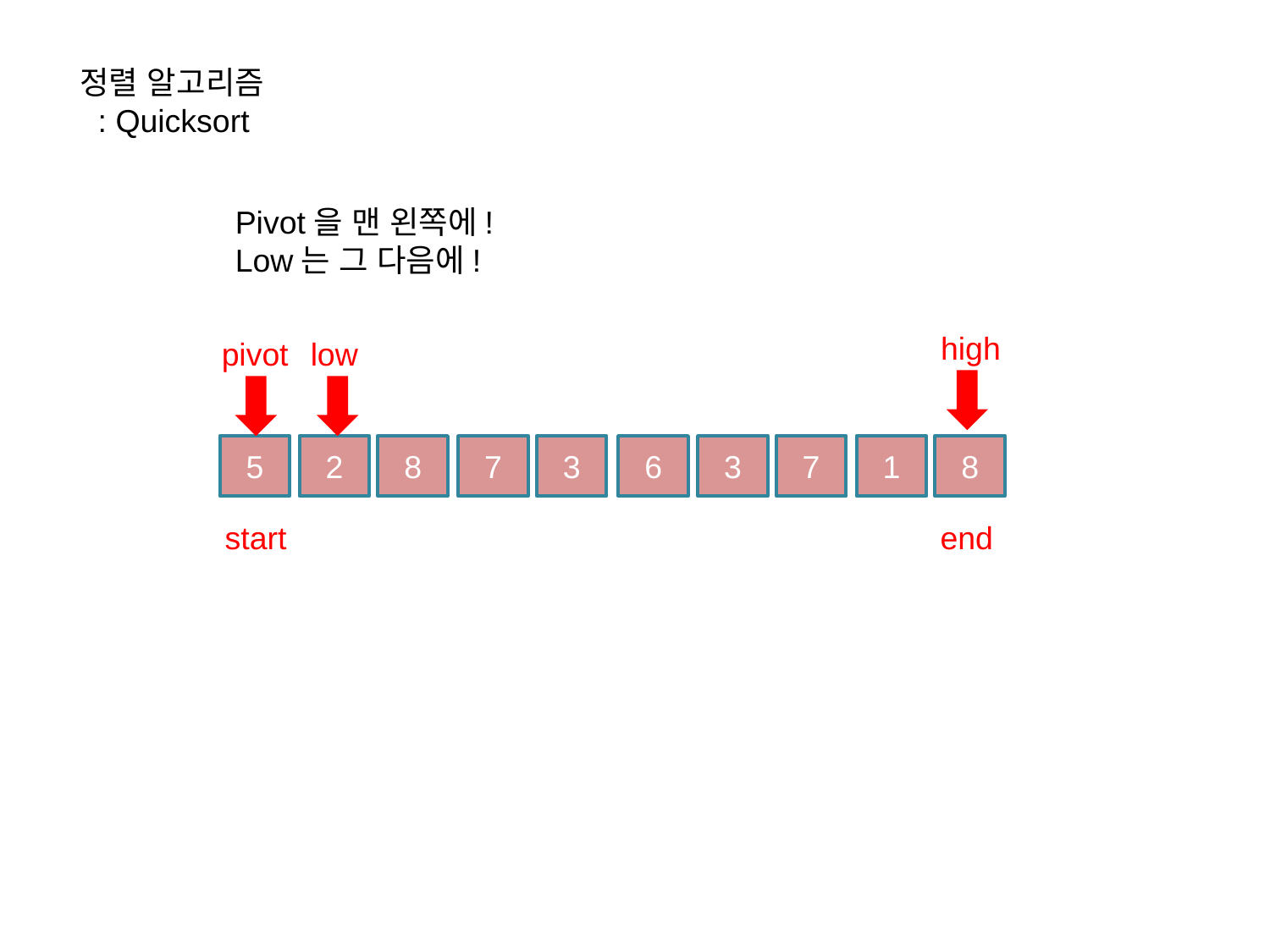

정렬 알고리즘
  : Quicksort
Pivot을 맨 왼쪽에!
Low는 그 다음에!
high

pivot

low

5
2
8
7
3
6
3
7
1
8
start
end